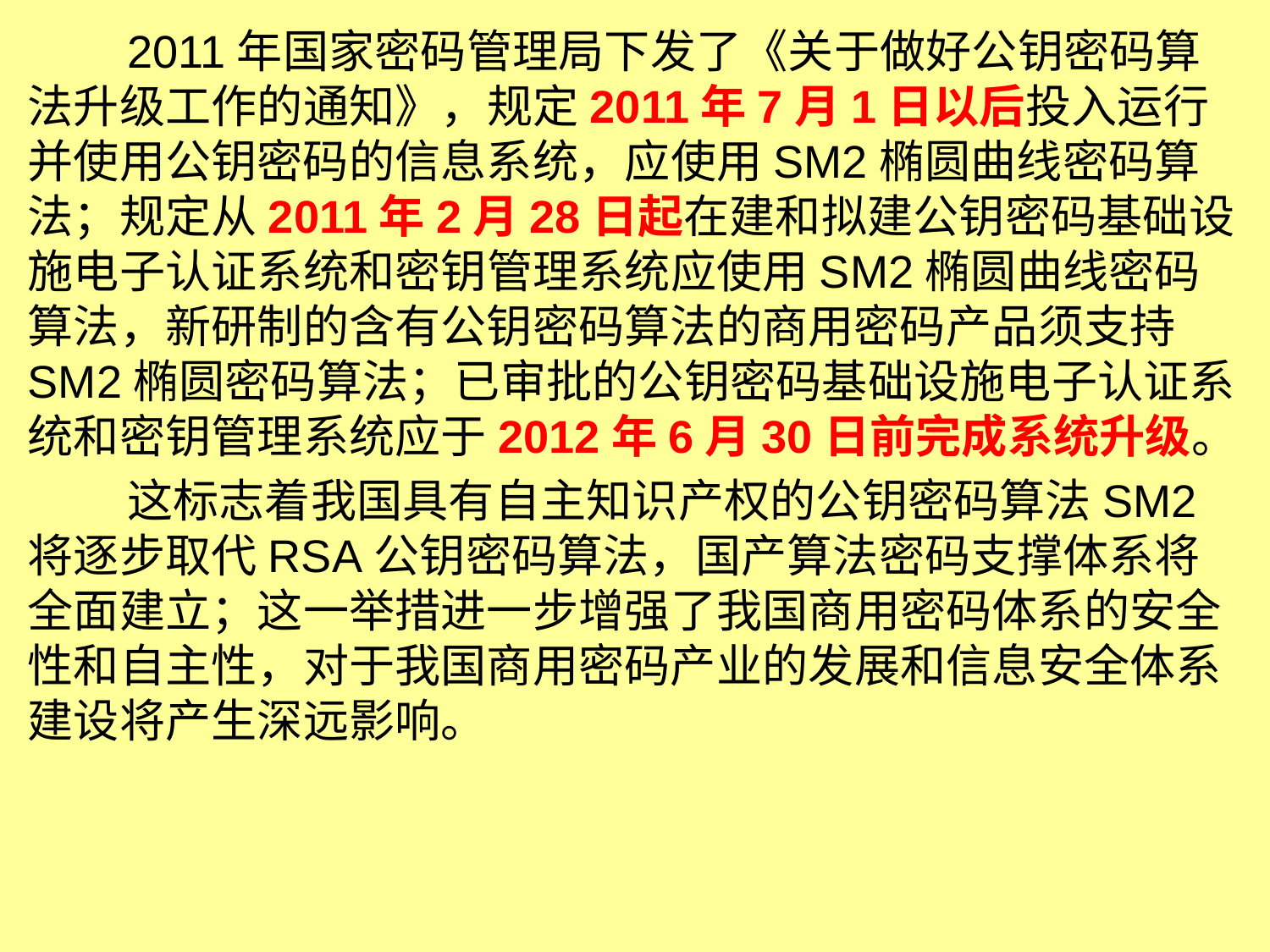

2011年国家密码管理局下发了《关于做好公钥密码算法升级工作的通知》，规定2011年7月1日以后投入运行并使用公钥密码的信息系统，应使用SM2椭圆曲线密码算法；规定从2011年2月28日起在建和拟建公钥密码基础设施电子认证系统和密钥管理系统应使用SM2椭圆曲线密码算法，新研制的含有公钥密码算法的商用密码产品须支持SM2椭圆密码算法；已审批的公钥密码基础设施电子认证系统和密钥管理系统应于2012年6月30日前完成系统升级。
这标志着我国具有自主知识产权的公钥密码算法SM2将逐步取代RSA公钥密码算法，国产算法密码支撑体系将全面建立；这一举措进一步增强了我国商用密码体系的安全性和自主性，对于我国商用密码产业的发展和信息安全体系建设将产生深远影响。